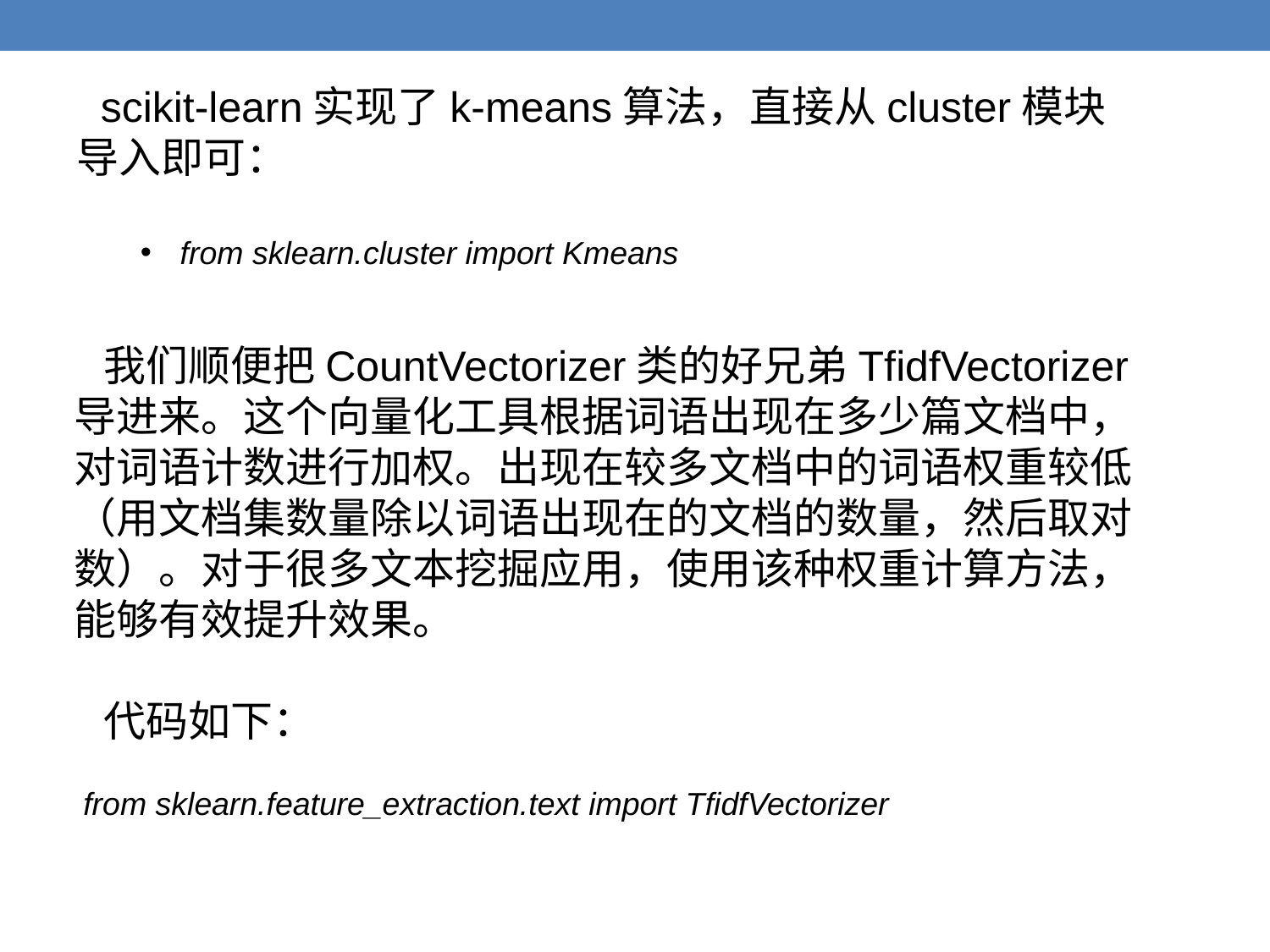

scikit-learn实现了k-means算法，直接从cluster模块导入即可：

from sklearn.cluster import Kmeans
  我们顺便把CountVectorizer类的好兄弟TfidfVectorizer导进来。这个向量化工具根据词语出现在多少篇文档中，对词语计数进行加权。出现在较多文档中的词语权重较低（用文档集数量除以词语出现在的文档的数量，然后取对数）。对于很多文本挖掘应用，使用该种权重计算方法，能够有效提升效果。

  代码如下：

 from sklearn.feature_extraction.text import TfidfVectorizer